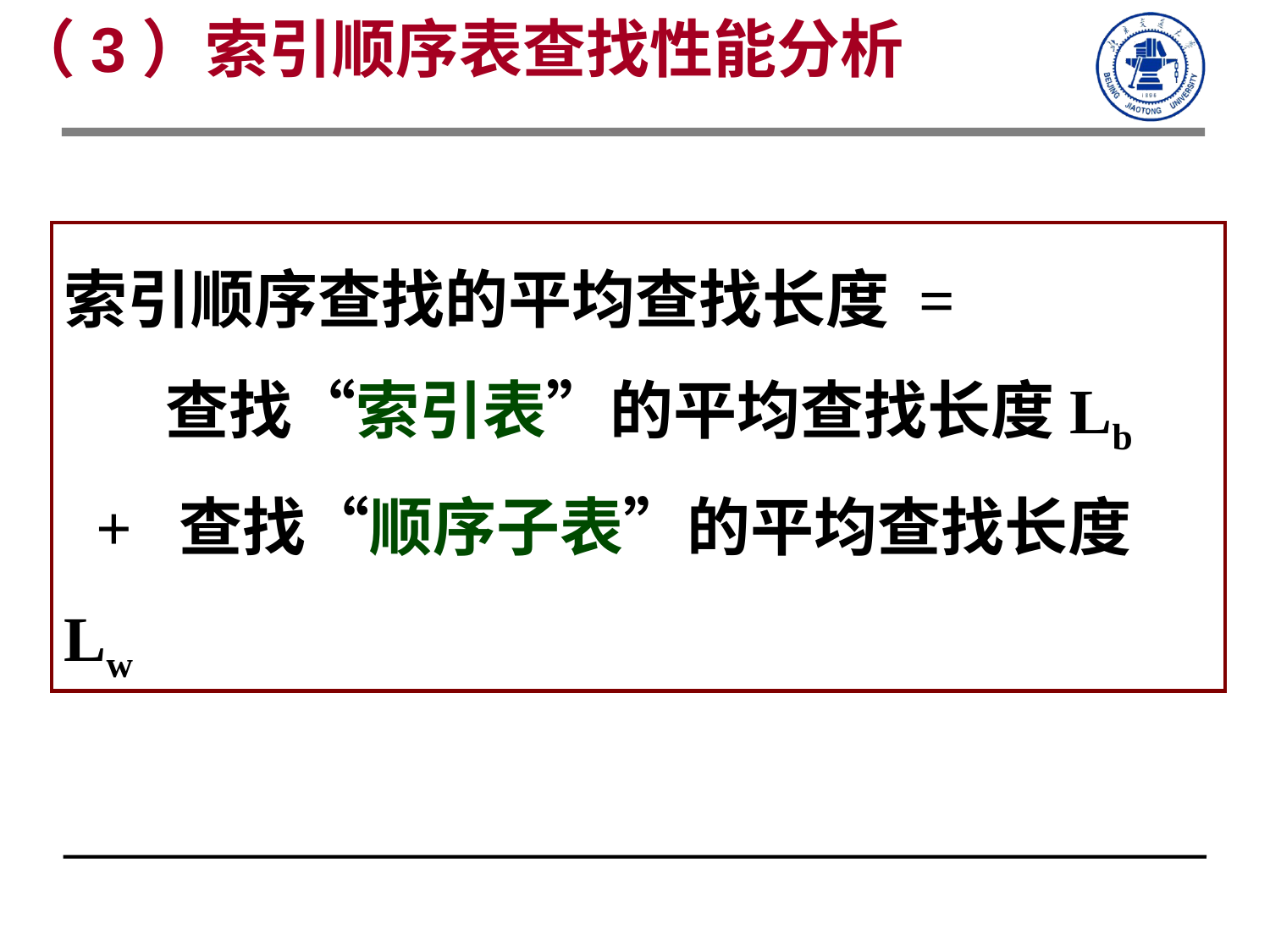

（3）索引顺序表查找性能分析
索引顺序查找的平均查找长度 =
      查找“索引表”的平均查找长度Lb
  +  查找“顺序子表”的平均查找长度Lw